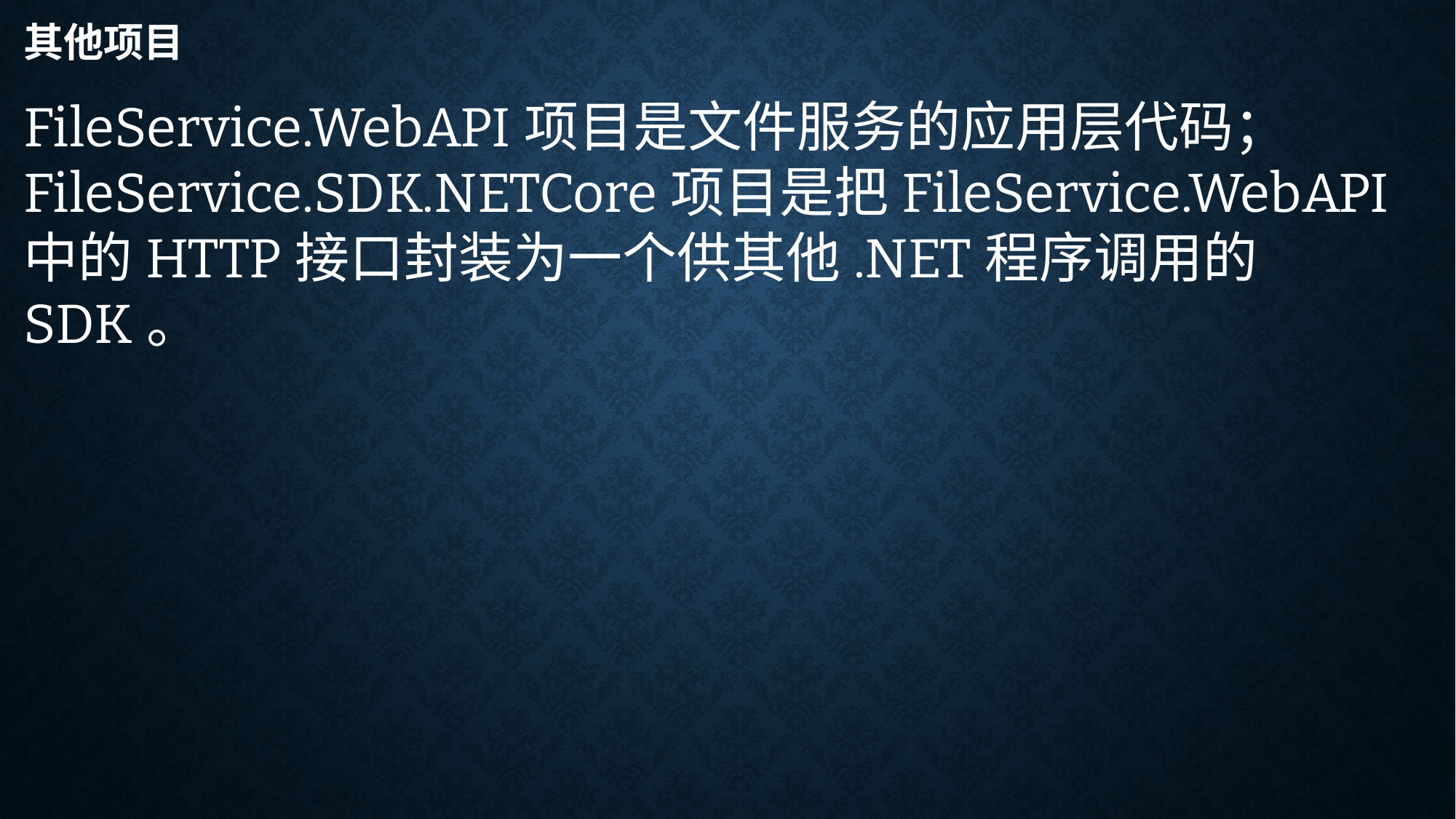

# 其他项目
FileService.WebAPI项目是文件服务的应用层代码；
FileService.SDK.NETCore项目是把FileService.WebAPI中的HTTP接口封装为一个供其他.NET程序调用的SDK。